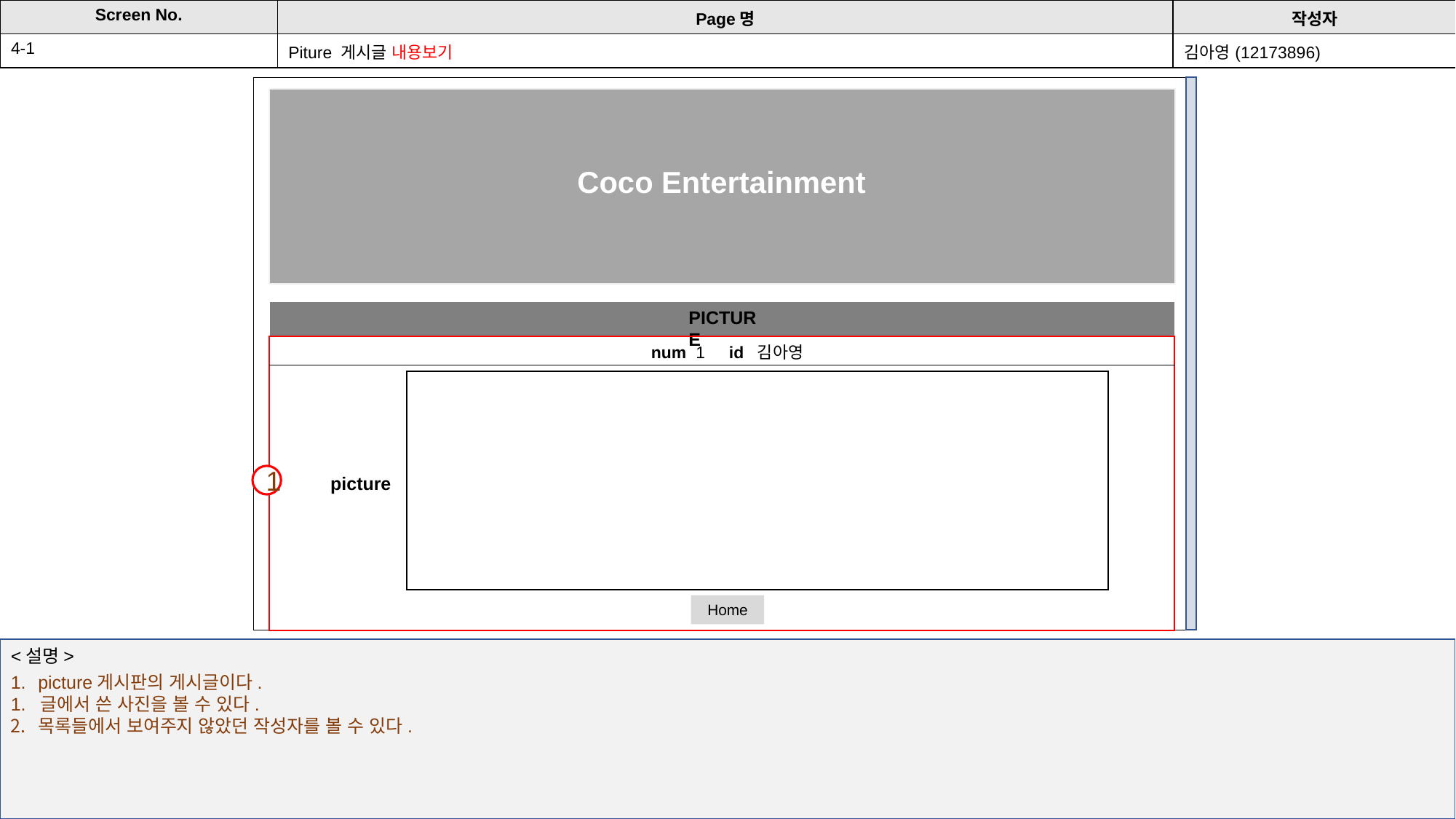

| Screen No. | Page명 | 작성자 |
| --- | --- | --- |
| 4-1 | Piture 게시글 내용보기 | 김아영(12173896) |

Coco Entertainment
PICTURE

num  1     id  김아영

1
picture
Home

<설명>
picture게시판의 게시글이다.
1.  글에서 쓴 사진을 볼 수 있다.
목록들에서 보여주지 않았던 작성자를 볼 수 있다.